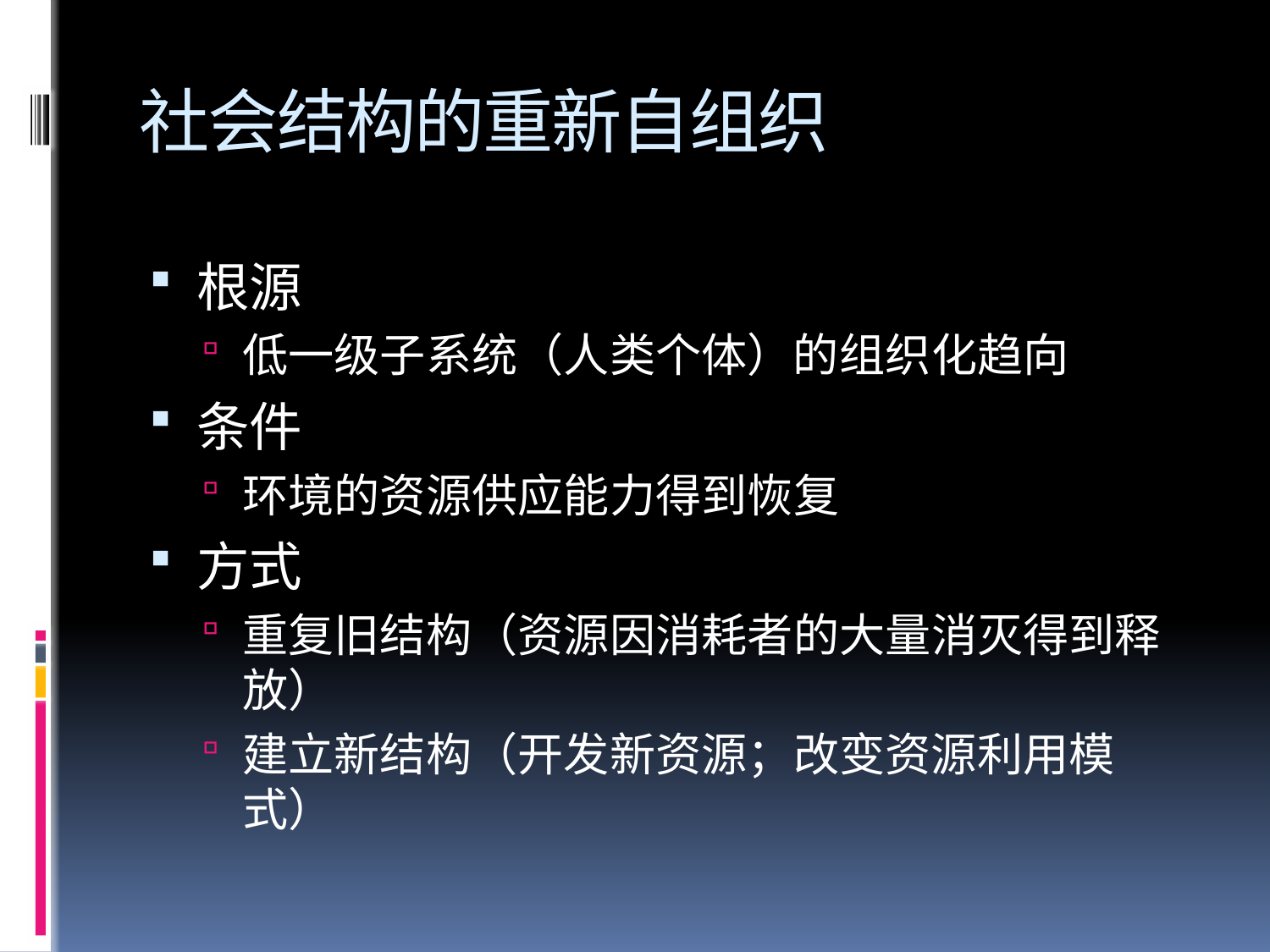

# 社会结构的重新自组织
根源
低一级子系统（人类个体）的组织化趋向
条件
环境的资源供应能力得到恢复
方式
重复旧结构（资源因消耗者的大量消灭得到释放）
建立新结构（开发新资源；改变资源利用模式）